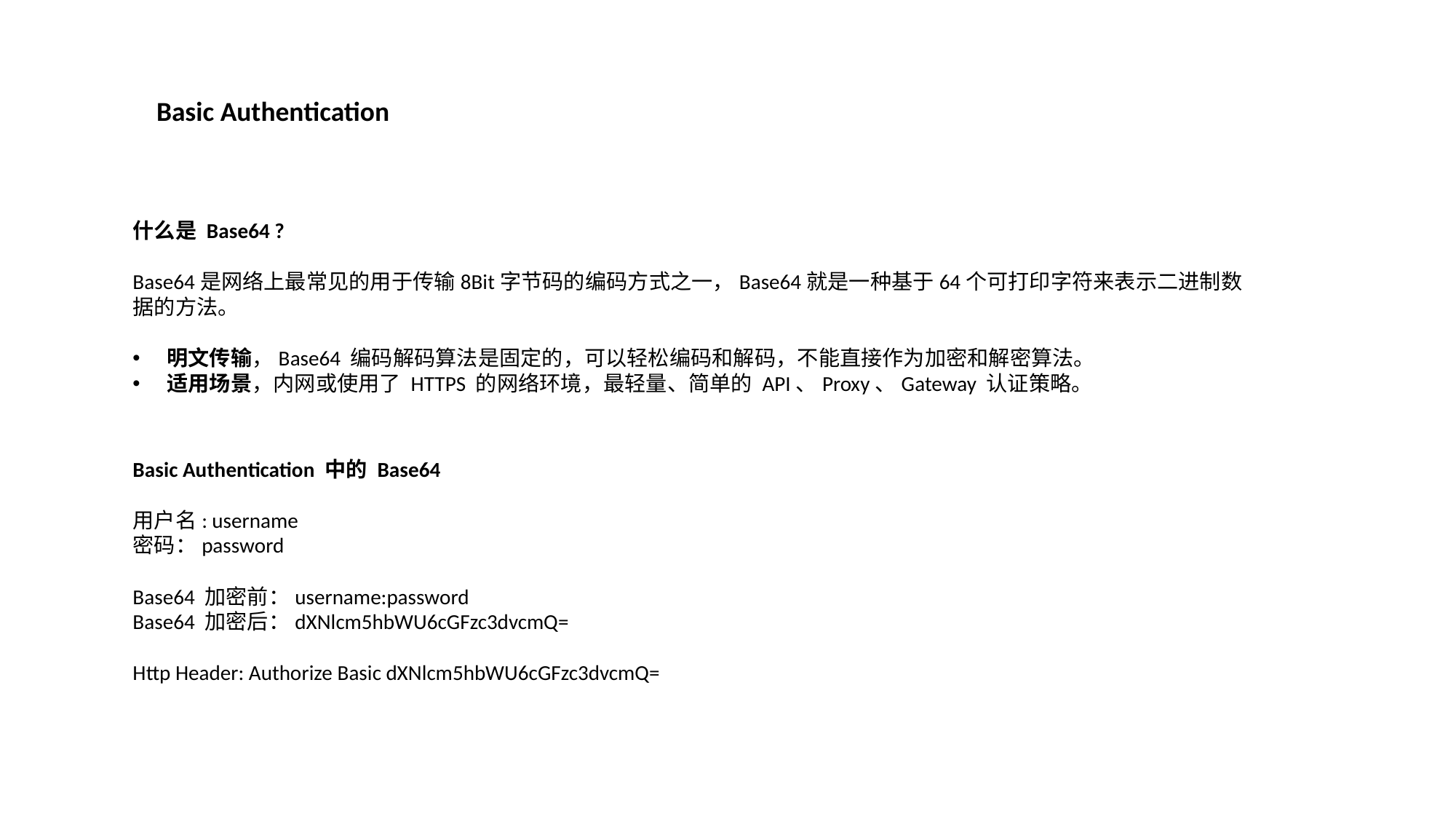

Basic Authentication
什么是 Base64 ?

Base64是网络上最常见的用于传输8Bit字节码的编码方式之一，Base64就是一种基于64个可打印字符来表示二进制数据的方法。

明文传输，Base64 编码解码算法是固定的，可以轻松编码和解码，不能直接作为加密和解密算法。
适用场景，内网或使用了 HTTPS 的网络环境，最轻量、简单的 API、Proxy、Gateway 认证策略。
Basic Authentication 中的 Base64

用户名: username
密码：password

Base64 加密前：username:password
Base64 加密后：dXNlcm5hbWU6cGFzc3dvcmQ=

Http Header: Authorize Basic dXNlcm5hbWU6cGFzc3dvcmQ=